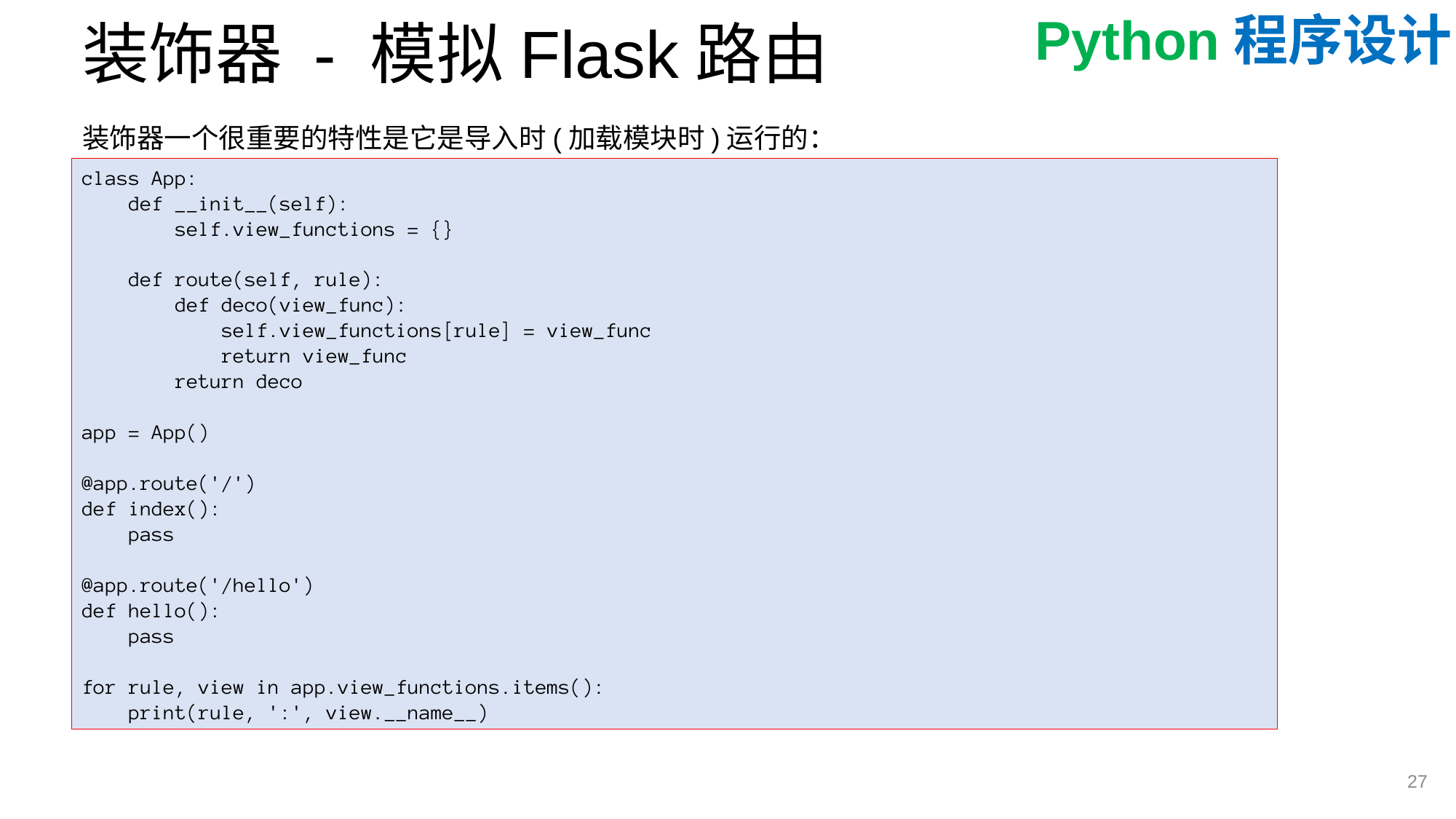

# 装饰器 - 模拟Flask路由
装饰器一个很重要的特性是它是导入时(加载模块时)运行的：
class App:
    def __init__(self):
        self.view_functions = {}

    def route(self, rule):
        def deco(view_func):
            self.view_functions[rule] = view_func
            return view_func
        return deco

app = App()

@app.route('/')
def index():
    pass

@app.route('/hello')
def hello():
    pass

for rule, view in app.view_functions.items():
    print(rule, ':', view.__name__)
27